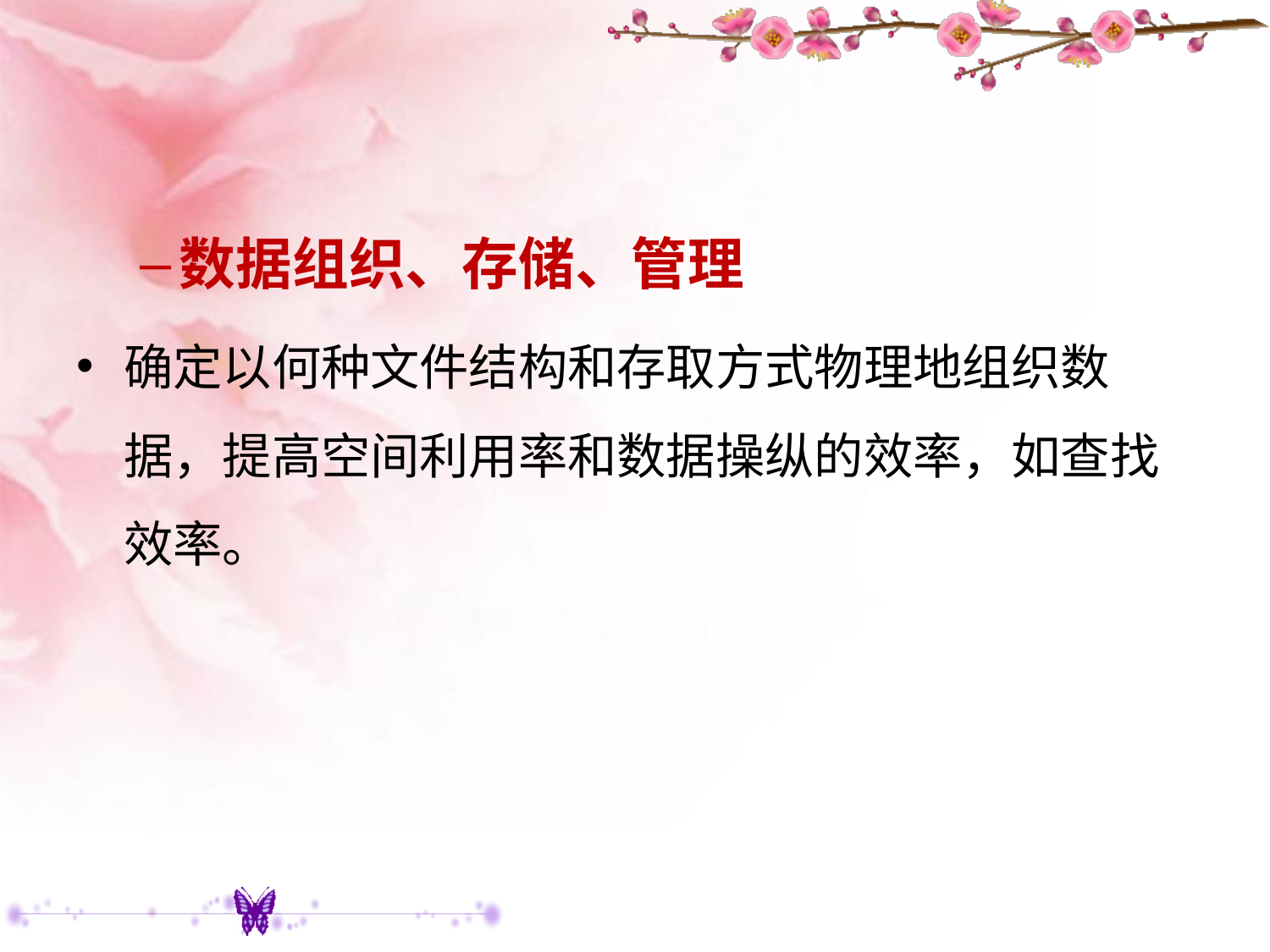

#
数据组织、存储、管理
确定以何种文件结构和存取方式物理地组织数据，提高空间利用率和数据操纵的效率，如查找效率。